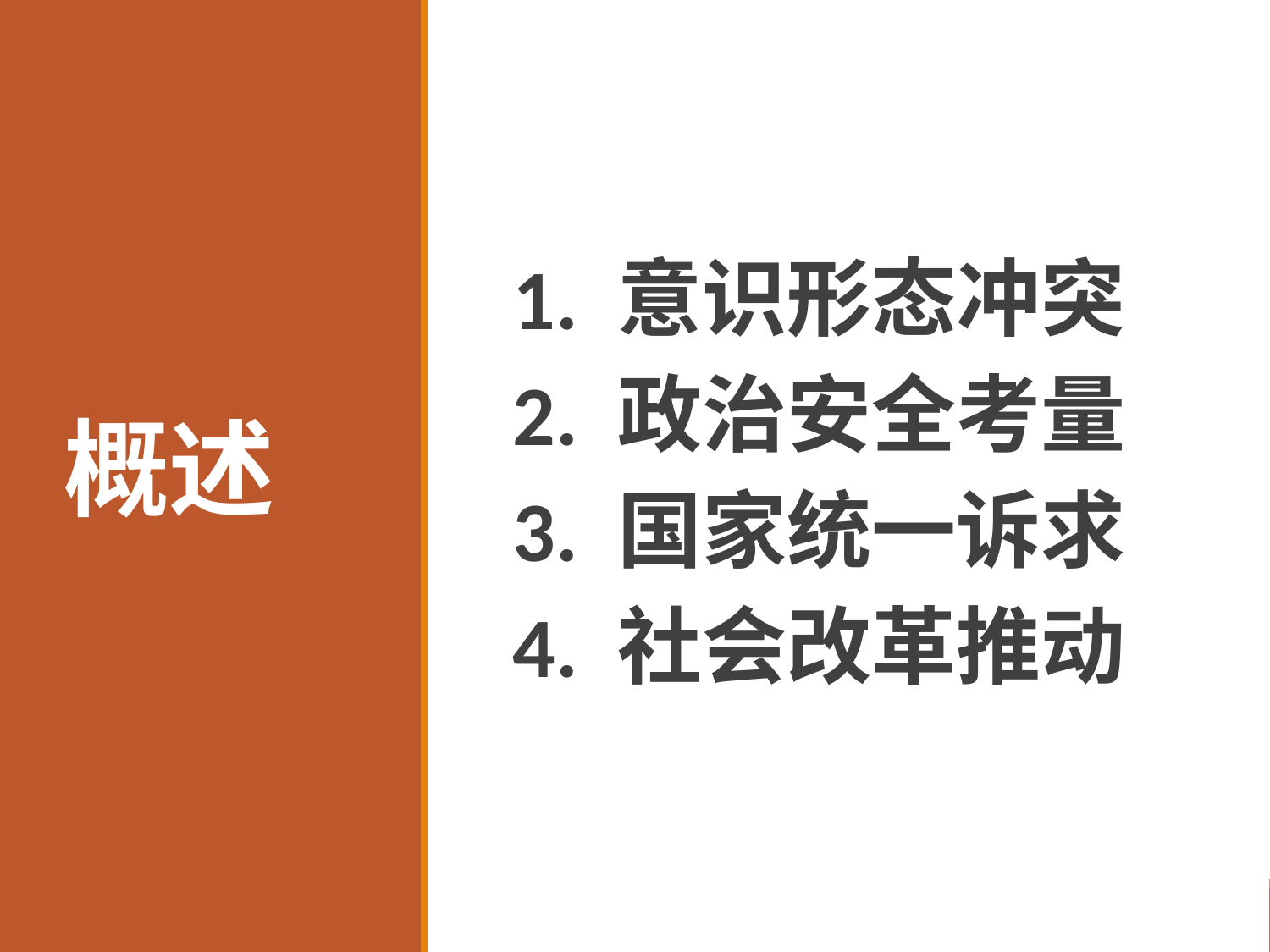

# 概述
1. 意识形态冲突
2. 政治安全考量
3. 国家统一诉求
4. 社会改革推动